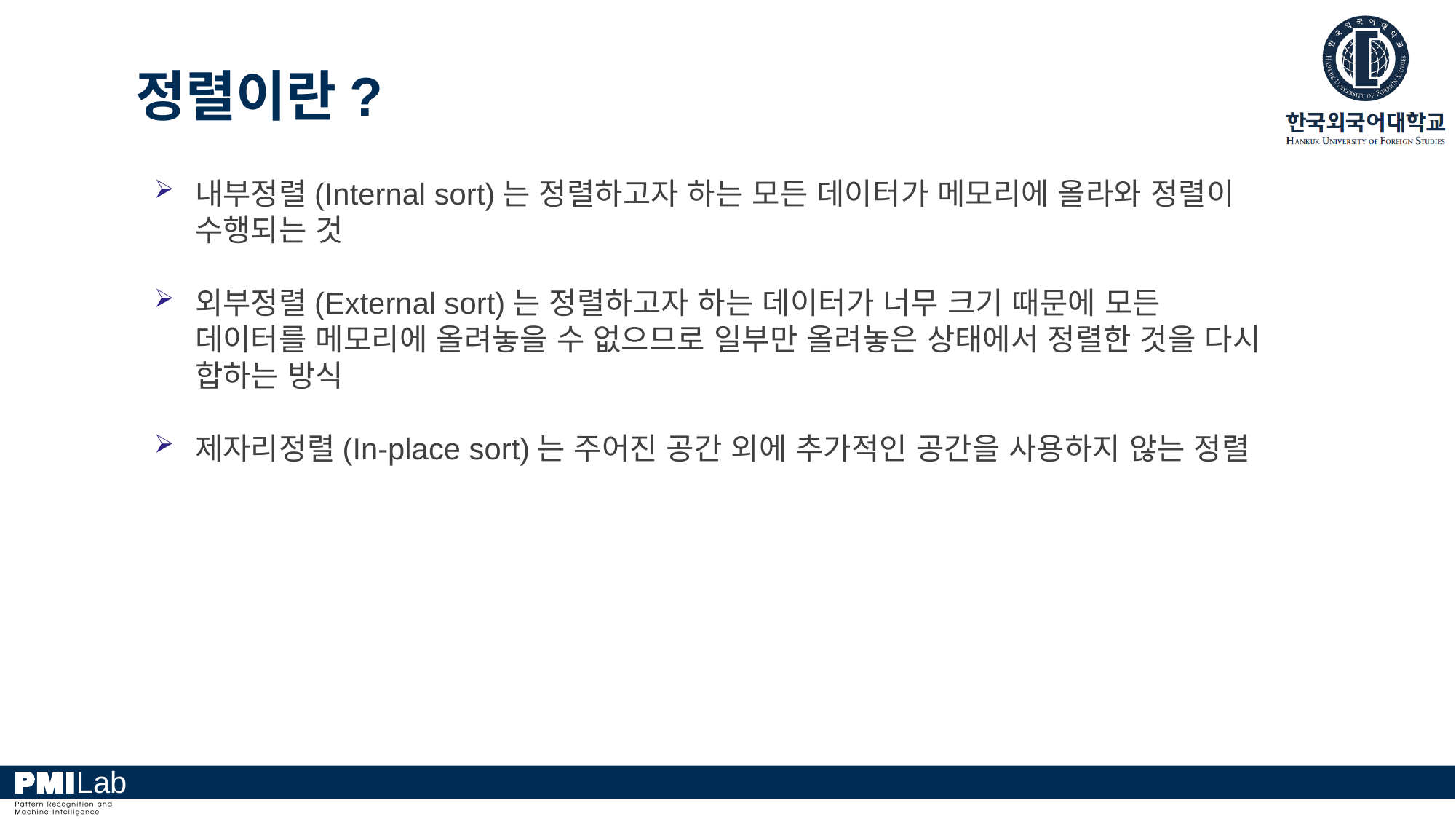

# 정렬이란?
내부정렬(Internal sort)는 정렬하고자 하는 모든 데이터가 메모리에 올라와 정렬이 수행되는 것

외부정렬(External sort)는 정렬하고자 하는 데이터가 너무 크기 때문에 모든 데이터를 메모리에 올려놓을 수 없으므로 일부만 올려놓은 상태에서 정렬한 것을 다시 합하는 방식

제자리정렬(In-place sort)는 주어진 공간 외에 추가적인 공간을 사용하지 않는 정렬